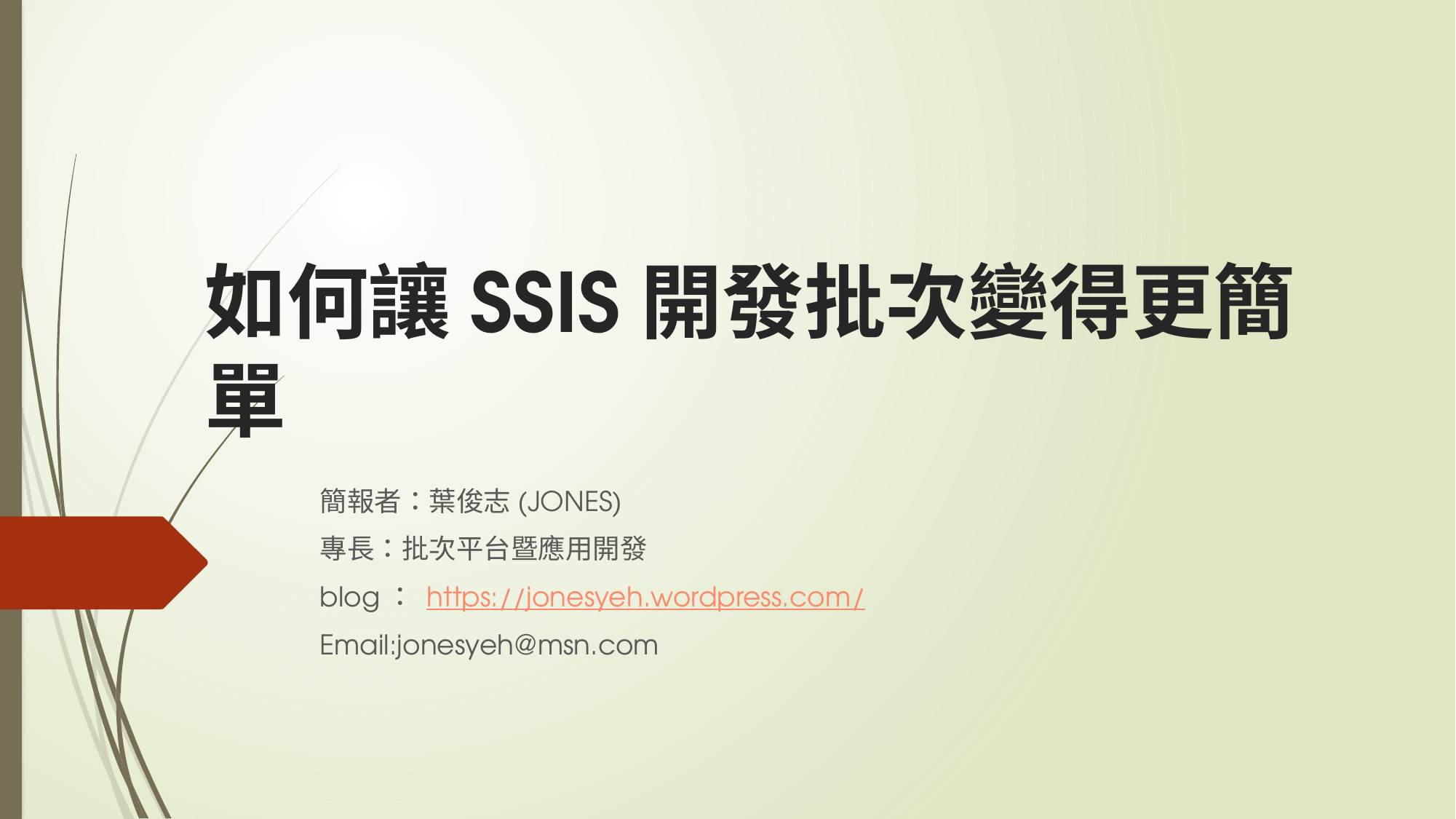

# 如何讓SSIS開發批次變得更簡單
簡報者：葉俊志(JONES)
專長：批次平台暨應用開發
blog： https://jonesyeh.wordpress.com/
Email:jonesyeh@msn.com